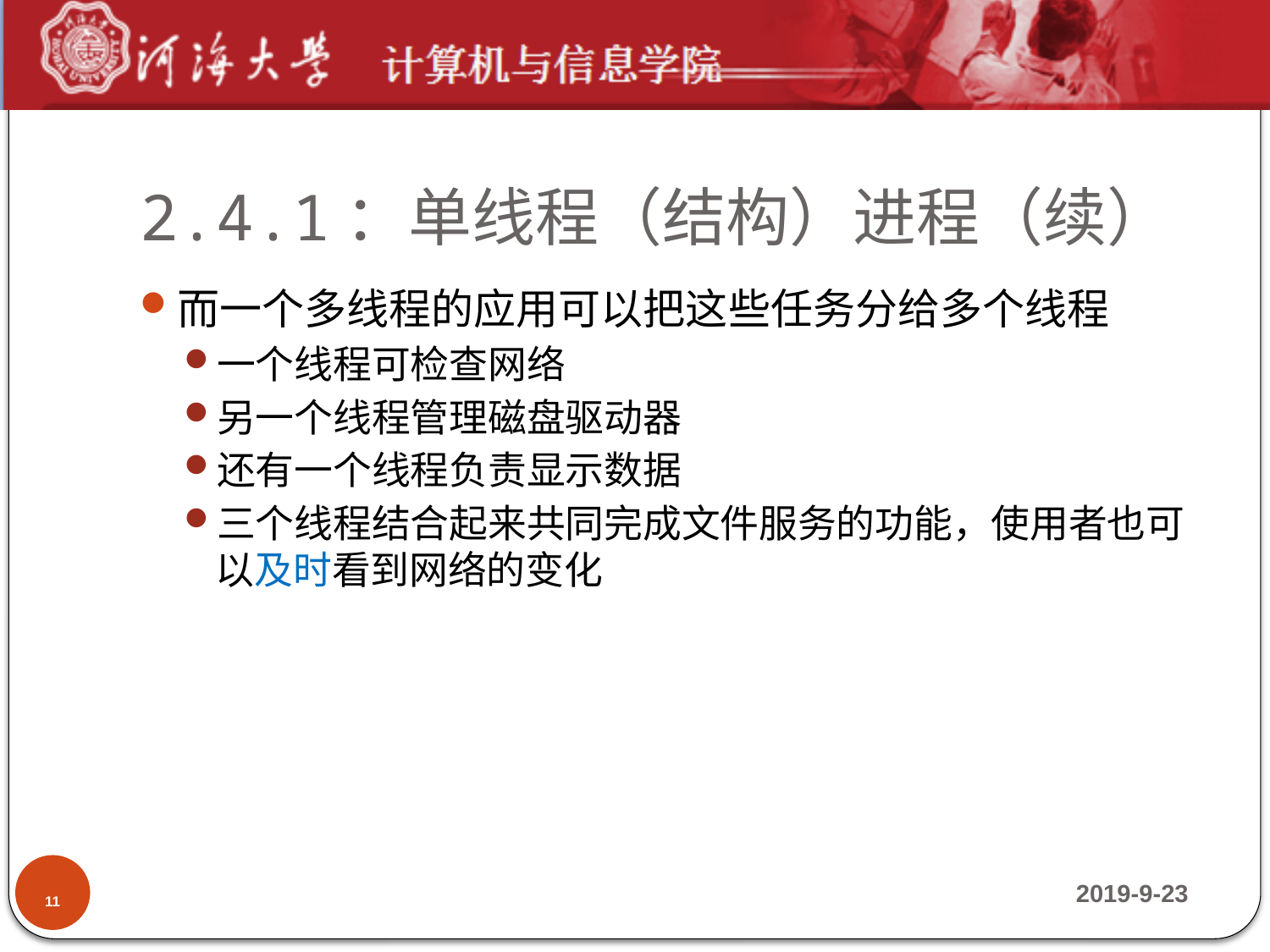

# 2.4.1：单线程（结构）进程（续）
而一个多线程的应用可以把这些任务分给多个线程
一个线程可检查网络
另一个线程管理磁盘驱动器
还有一个线程负责显示数据
三个线程结合起来共同完成文件服务的功能，使用者也可以及时看到网络的变化

11
2019-9-23